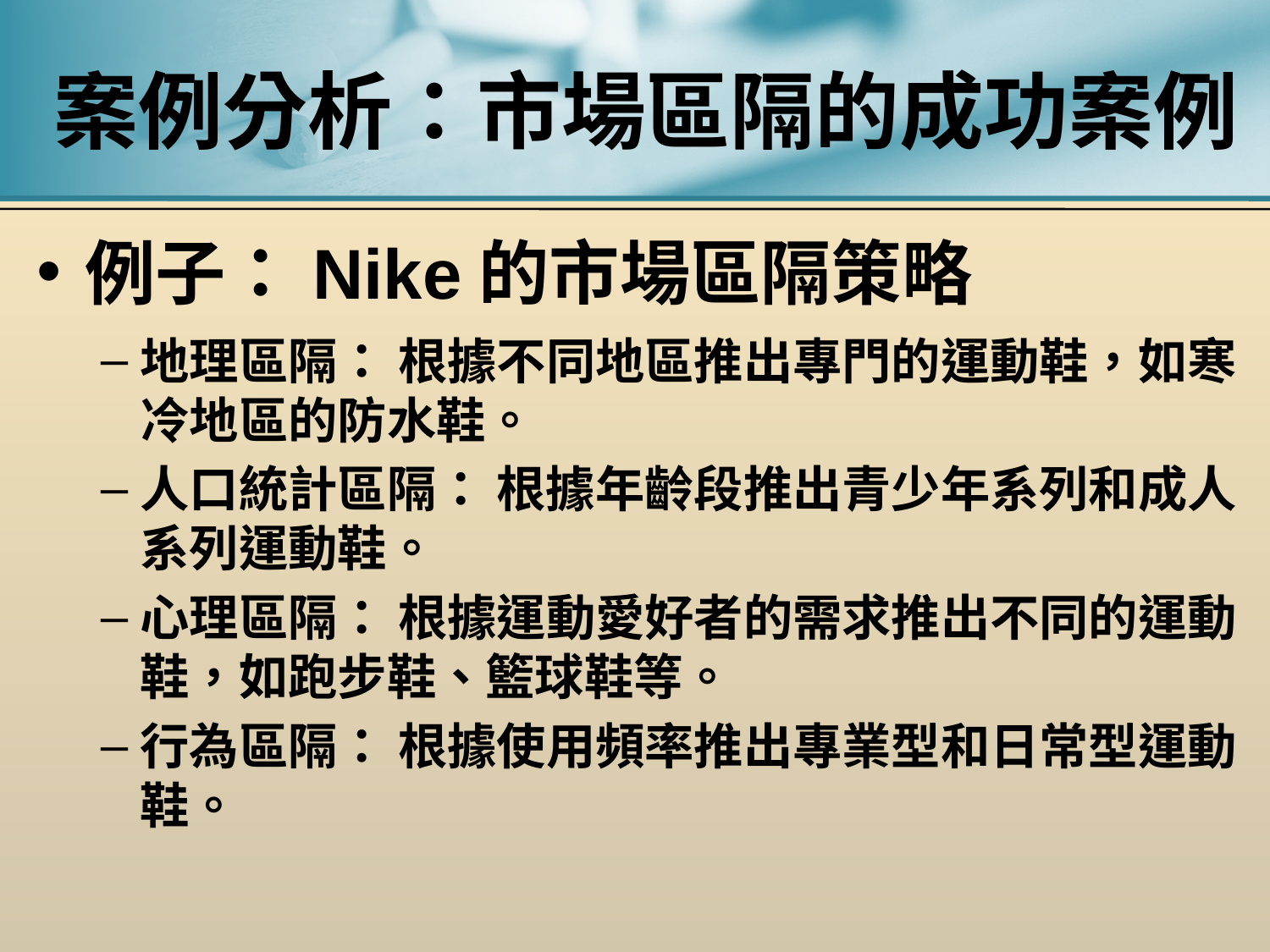

# 案例分析：市場區隔的成功案例
例子：Nike的市場區隔策略
地理區隔： 根據不同地區推出專門的運動鞋，如寒冷地區的防水鞋。
人口統計區隔： 根據年齡段推出青少年系列和成人系列運動鞋。
心理區隔： 根據運動愛好者的需求推出不同的運動鞋，如跑步鞋、籃球鞋等。
行為區隔： 根據使用頻率推出專業型和日常型運動鞋。